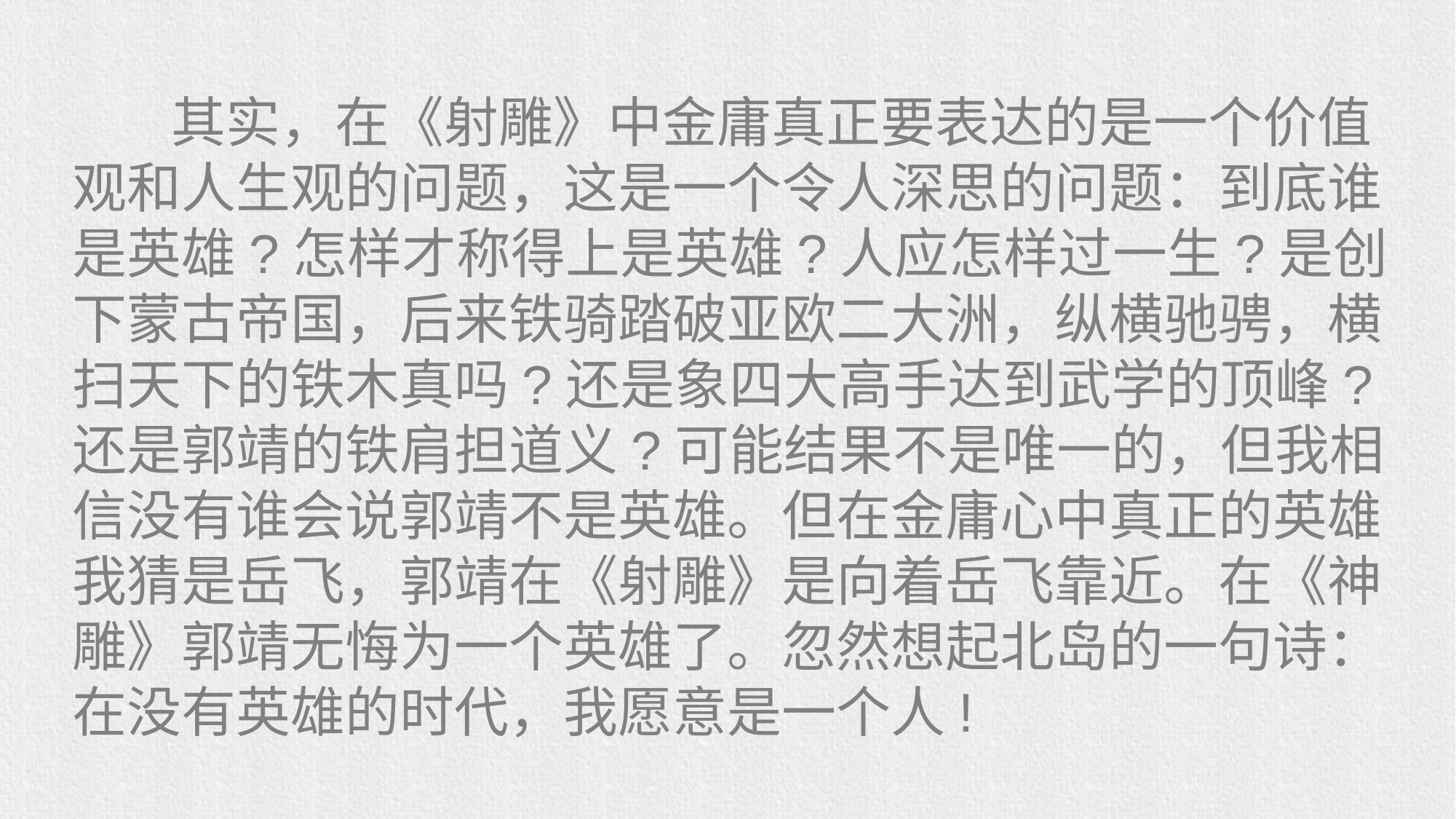

其实，在《射雕》中金庸真正要表达的是一个价值观和人生观的问题，这是一个令人深思的问题：到底谁是英雄?怎样才称得上是英雄?人应怎样过一生?是创下蒙古帝国，后来铁骑踏破亚欧二大洲，纵横驰骋，横扫天下的铁木真吗?还是象四大高手达到武学的顶峰?还是郭靖的铁肩担道义?可能结果不是唯一的，但我相信没有谁会说郭靖不是英雄。但在金庸心中真正的英雄我猜是岳飞，郭靖在《射雕》是向着岳飞靠近。在《神雕》郭靖无悔为一个英雄了。忽然想起北岛的一句诗：在没有英雄的时代，我愿意是一个人!